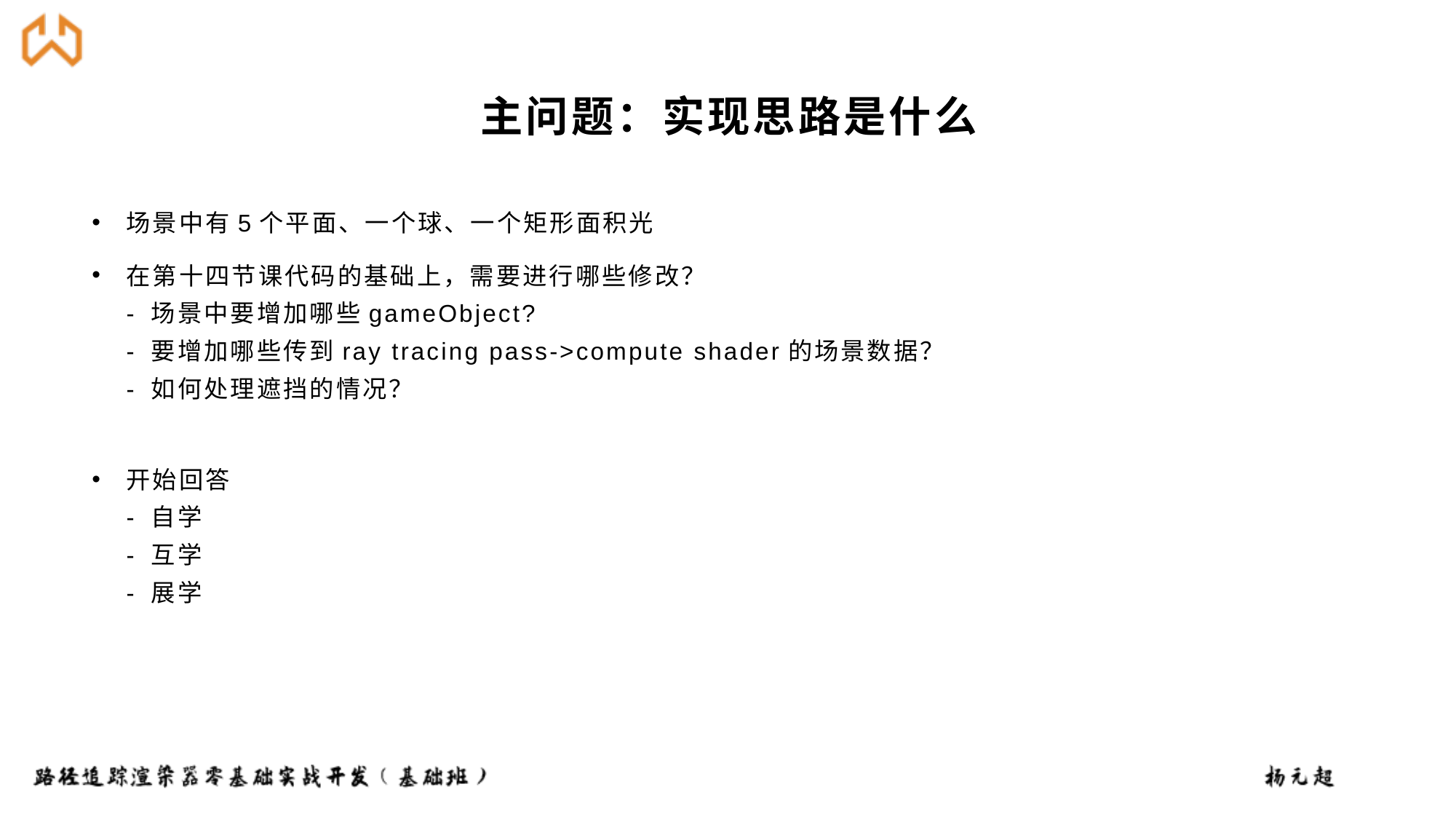

# 主问题：实现思路是什么
场景中有5个平面、一个球、一个矩形面积光
在第十四节课代码的基础上，需要进行哪些修改？
- 场景中要增加哪些gameObject?
- 要增加哪些传到ray tracing pass->compute shader的场景数据？
- 如何处理遮挡的情况？
开始回答
- 自学
- 互学
- 展学